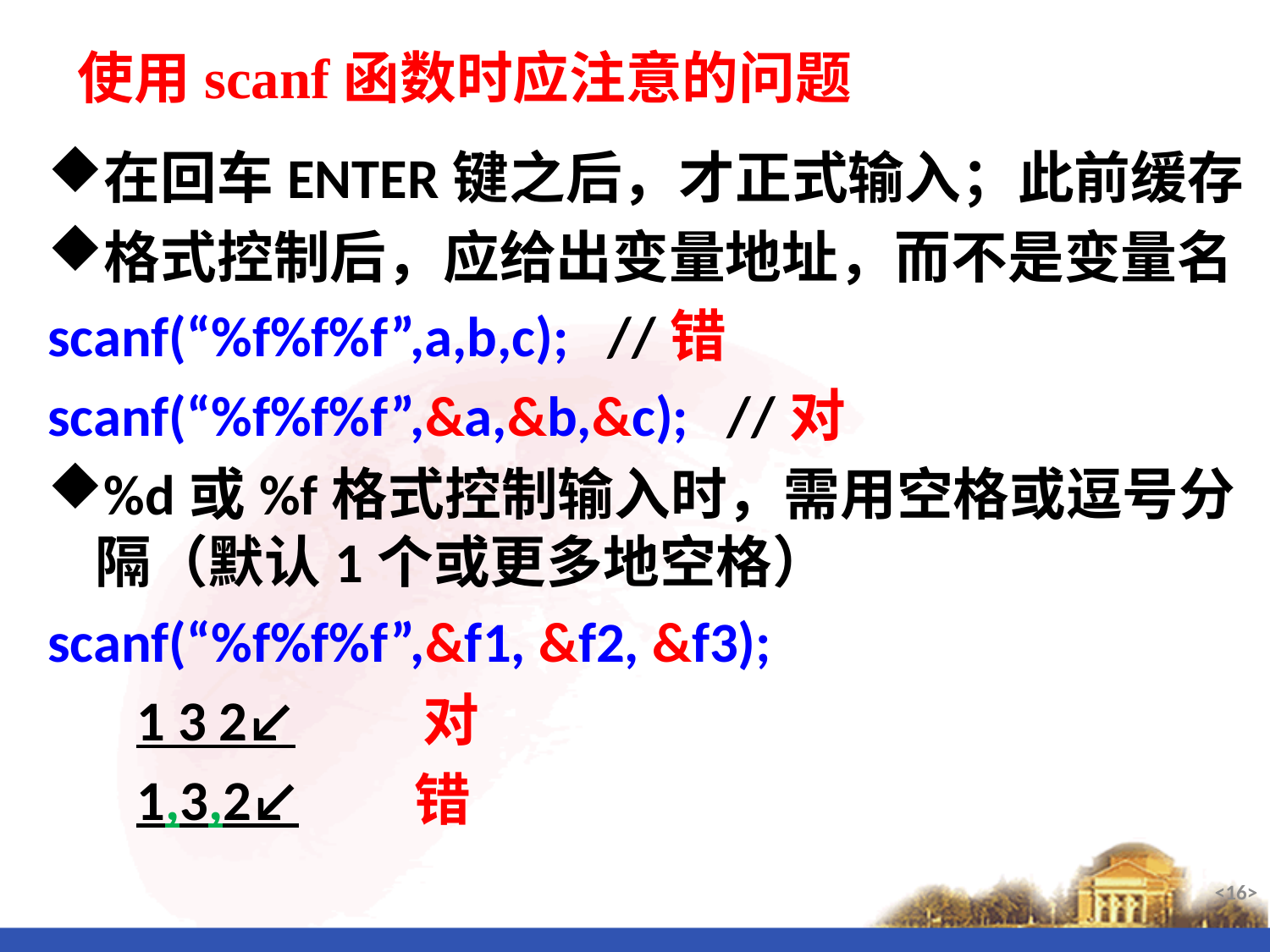

# 使用scanf函数时应注意的问题
在回车ENTER键之后，才正式输入；此前缓存
格式控制后，应给出变量地址，而不是变量名
scanf(“%f%f%f”,a,b,c);   //错
scanf(“%f%f%f”,&a,&b,&c);   //对
%d或%f格式控制输入时，需用空格或逗号分隔（默认1个或更多地空格）
scanf(“%f%f%f”,&f1, &f2, &f3);
       1 3 2↙         对
       1,3,2↙        错

<16>